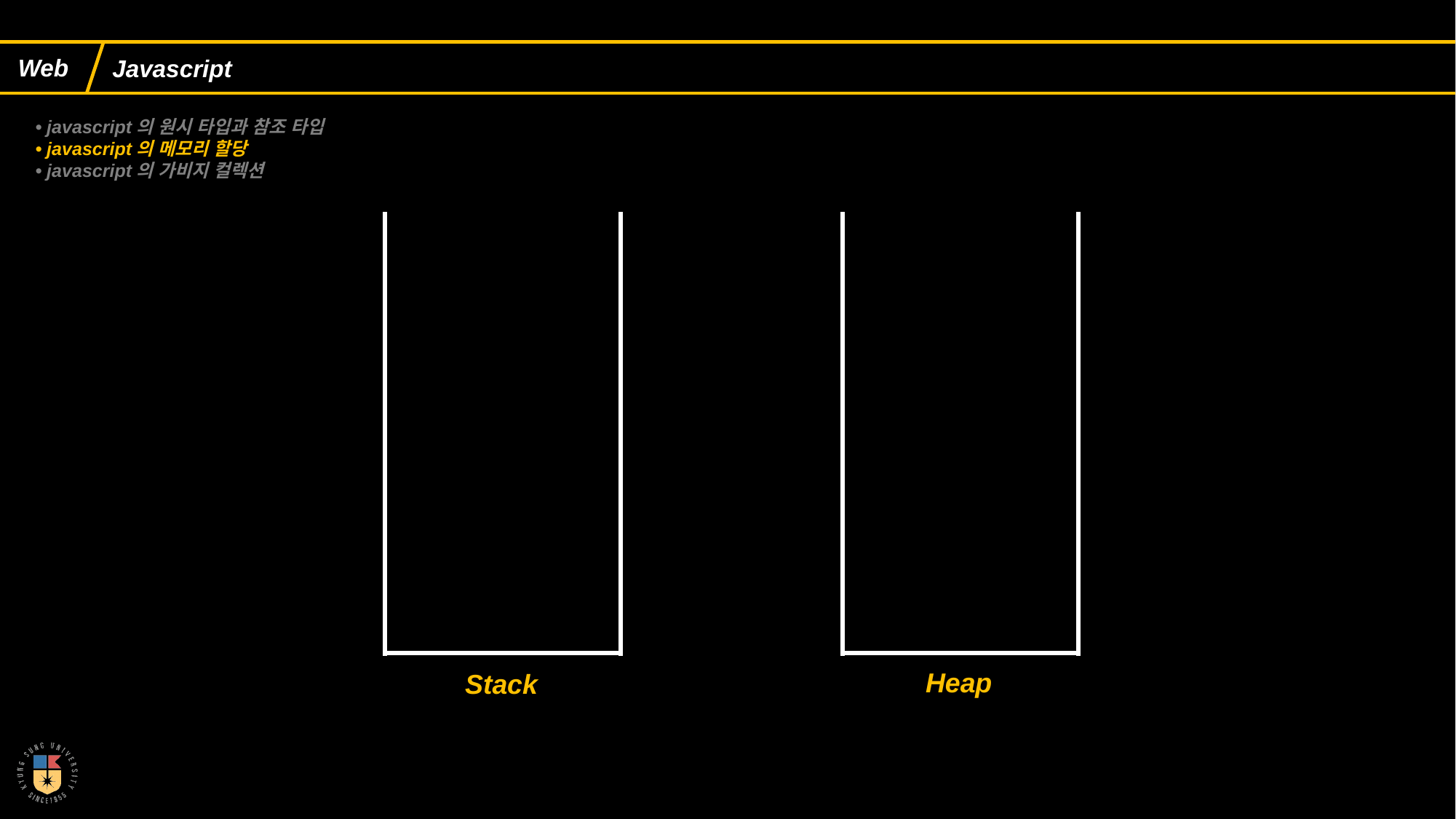

Javascript
• javascript의 원시 타입과 참조 타입
• javascript의 메모리 할당
• javascript의 가비지 컬렉션
Heap
Stack